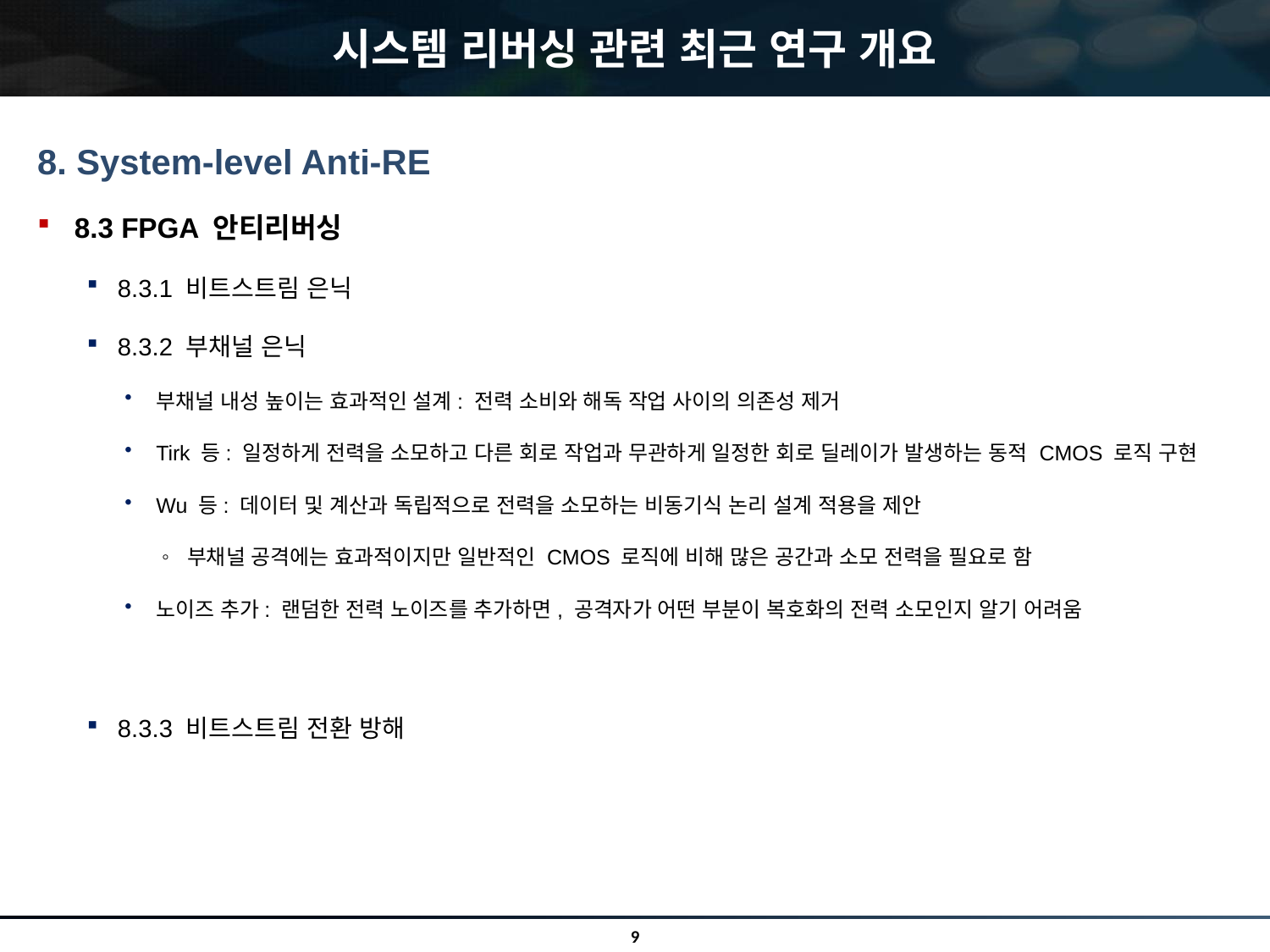

# 시스템 리버싱 관련 최근 연구 개요
8. System-level Anti-RE
8.3 FPGA 안티리버싱
8.3.1 비트스트림 은닉
8.3.2 부채널 은닉
부채널 내성 높이는 효과적인 설계: 전력 소비와 해독 작업 사이의 의존성 제거
Tirk 등: 일정하게 전력을 소모하고 다른 회로 작업과 무관하게 일정한 회로 딜레이가 발생하는 동적 CMOS 로직 구현
Wu 등: 데이터 및 계산과 독립적으로 전력을 소모하는 비동기식 논리 설계 적용을 제안
부채널 공격에는 효과적이지만 일반적인 CMOS 로직에 비해 많은 공간과 소모 전력을 필요로 함
노이즈 추가: 랜덤한 전력 노이즈를 추가하면, 공격자가 어떤 부분이 복호화의 전력 소모인지 알기 어려움

8.3.3 비트스트림 전환 방해